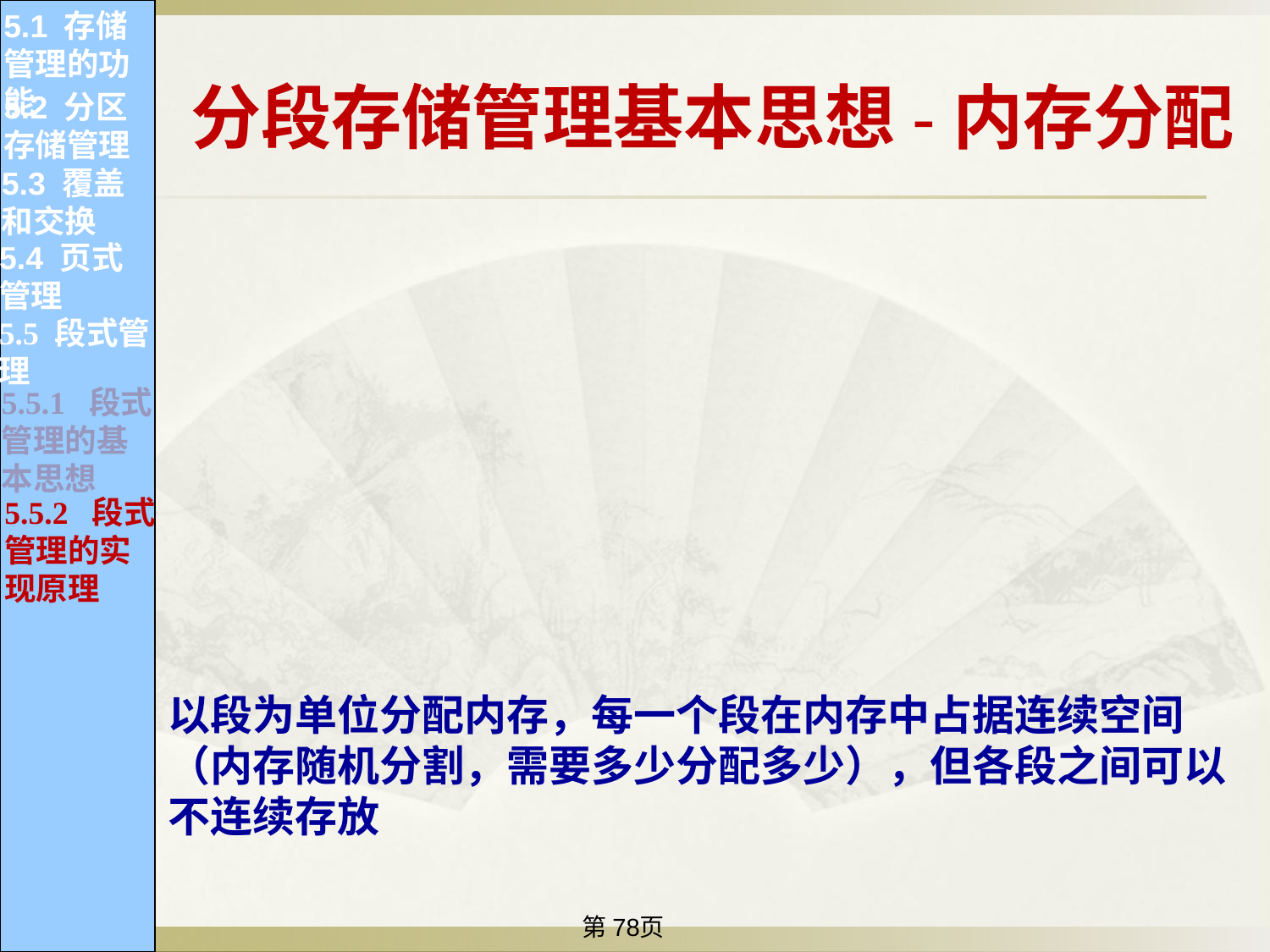

5.1 存储管理的功能
分段存储管理基本思想-内存分配
5.2 分区存储管理
5.3 覆盖和交换
以段为单位分配内存，每一个段在内存中占据连续空间（内存随机分割，需要多少分配多少），但各段之间可以不连续存放
5.4 页式管理
5.5 段式管理
5.5.1  段式管理的基本思想
5.5.2  段式管理的实现原理